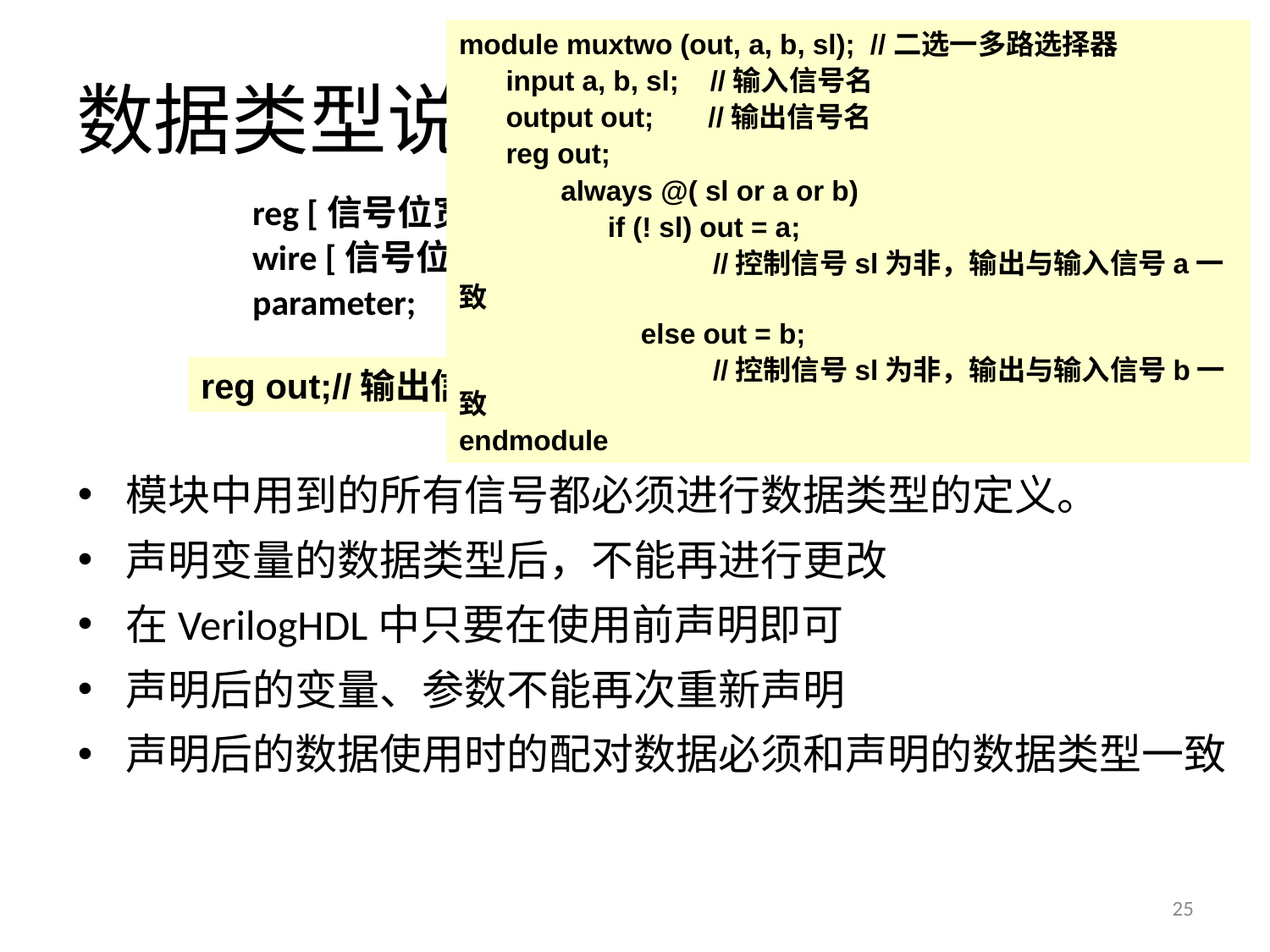

module muxtwo (out, a, b, sl);  //二选一多路选择器
      input a, b, sl;    //输入信号名
      output out;       //输出信号名
      reg out;
             always @( sl or a or b)
                   if (! sl) out = a;
		//控制信号sl为非，输出与输入信号a一致
  	       else out = b;
		//控制信号sl为非，输出与输入信号b一致
endmodule
数据类型说明
		reg [信号位宽] ;             //寄存器类型声明
		wire [信号位宽] ;          //线网类型声明
		parameter;                     //参数声明

模块中用到的所有信号都必须进行数据类型的定义。
声明变量的数据类型后，不能再进行更改
在VerilogHDL中只要在使用前声明即可
声明后的变量、参数不能再次重新声明
声明后的数据使用时的配对数据必须和声明的数据类型一致
reg out;//输出信号reg类型
25